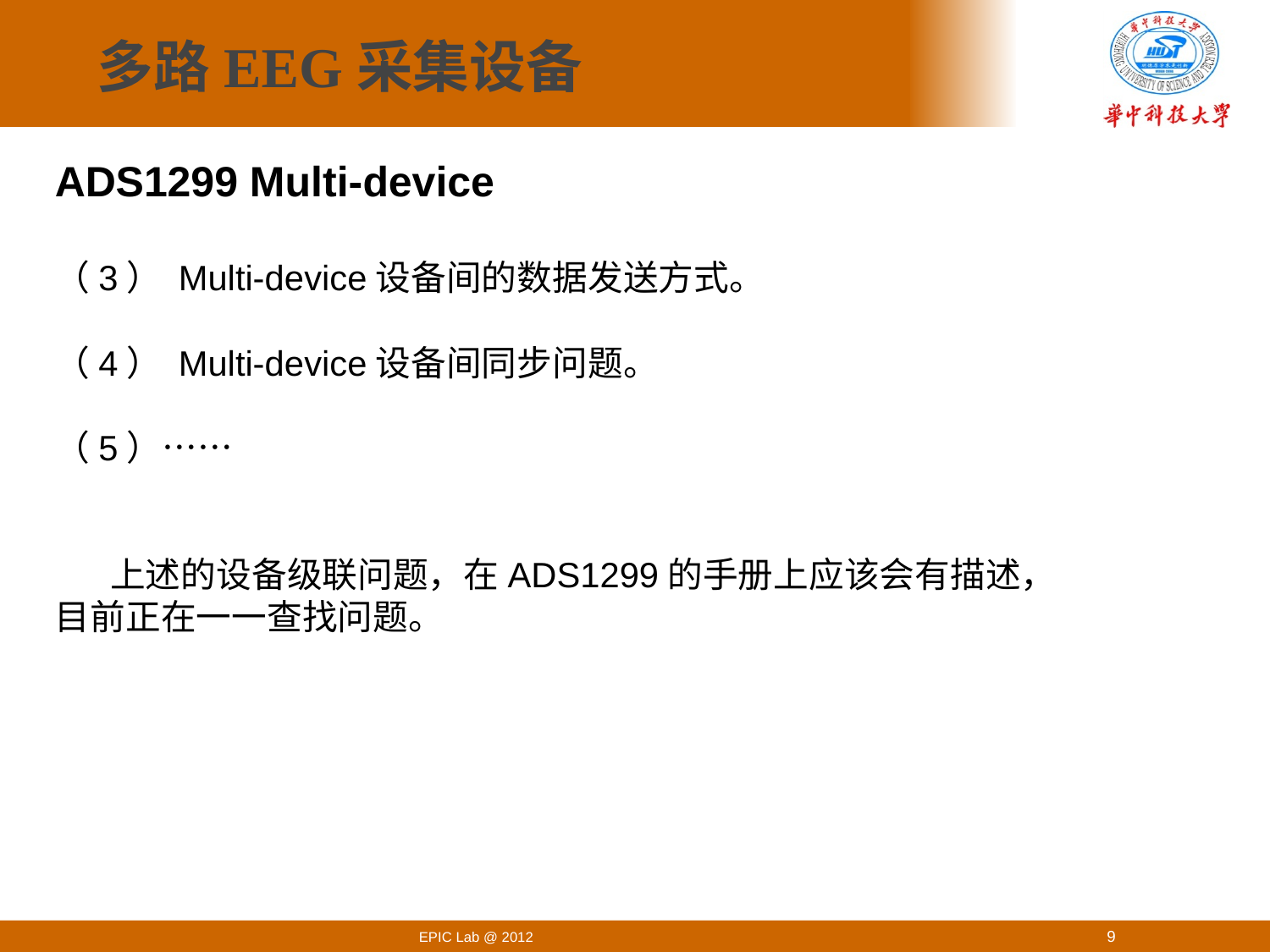

多路EEG采集设备
ADS1299 Multi-device

（3） Multi-device设备间的数据发送方式。

（4） Multi-device设备间同步问题。

（5）……

      上述的设备级联问题，在ADS1299的手册上应该会有描述，目前正在一一查找问题。
Daisy-Chain?Configuration
EPIC Lab @ 2012
9